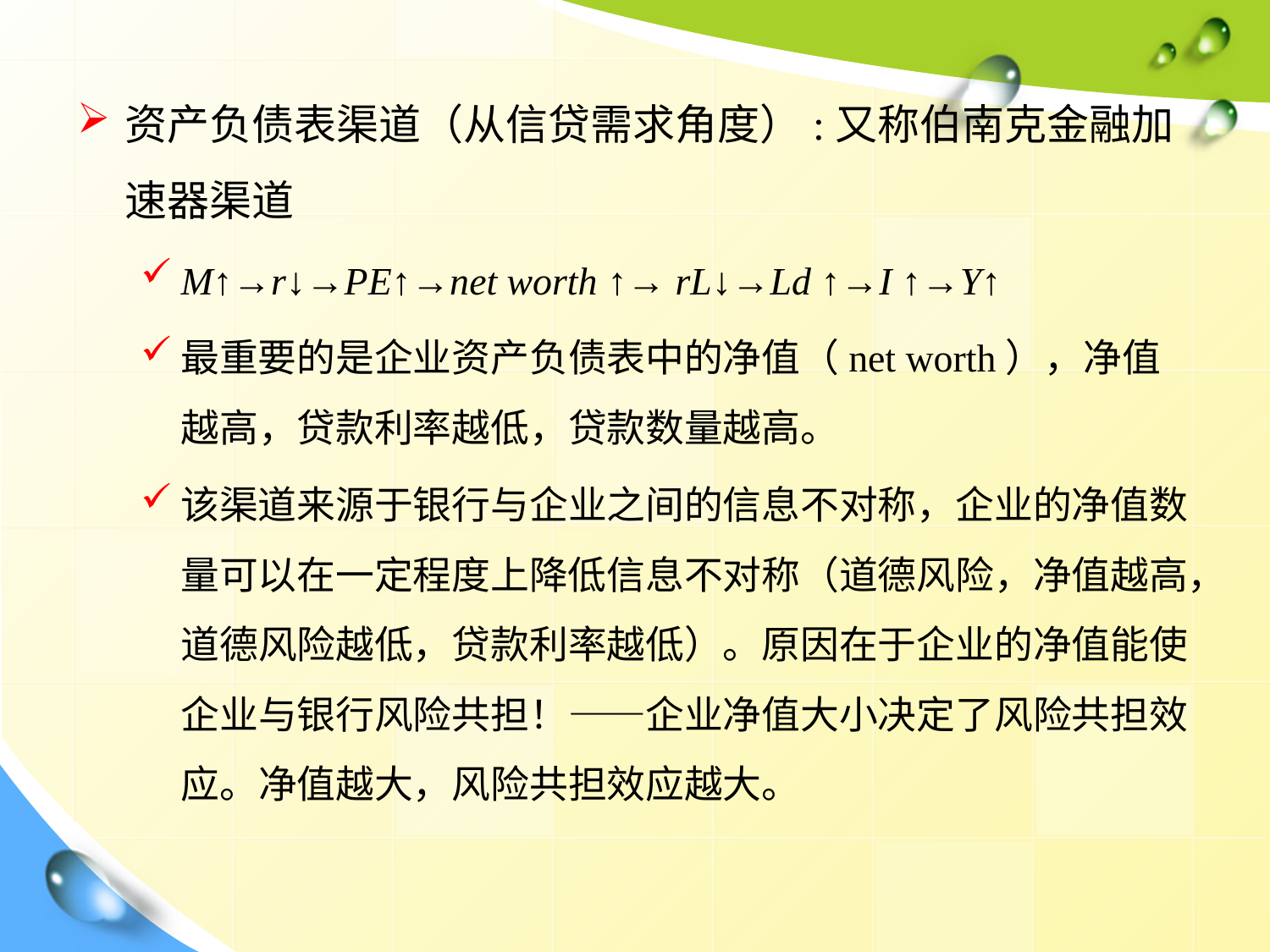

资产负债表渠道（从信贷需求角度）:又称伯南克金融加速器渠道
M↑→r↓→PE↑→net worth ↑→ rL↓→Ld ↑→I ↑→Y↑
最重要的是企业资产负债表中的净值（net worth），净值越高，贷款利率越低，贷款数量越高。
该渠道来源于银行与企业之间的信息不对称，企业的净值数量可以在一定程度上降低信息不对称（道德风险，净值越高，道德风险越低，贷款利率越低）。原因在于企业的净值能使企业与银行风险共担！——企业净值大小决定了风险共担效应。净值越大，风险共担效应越大。